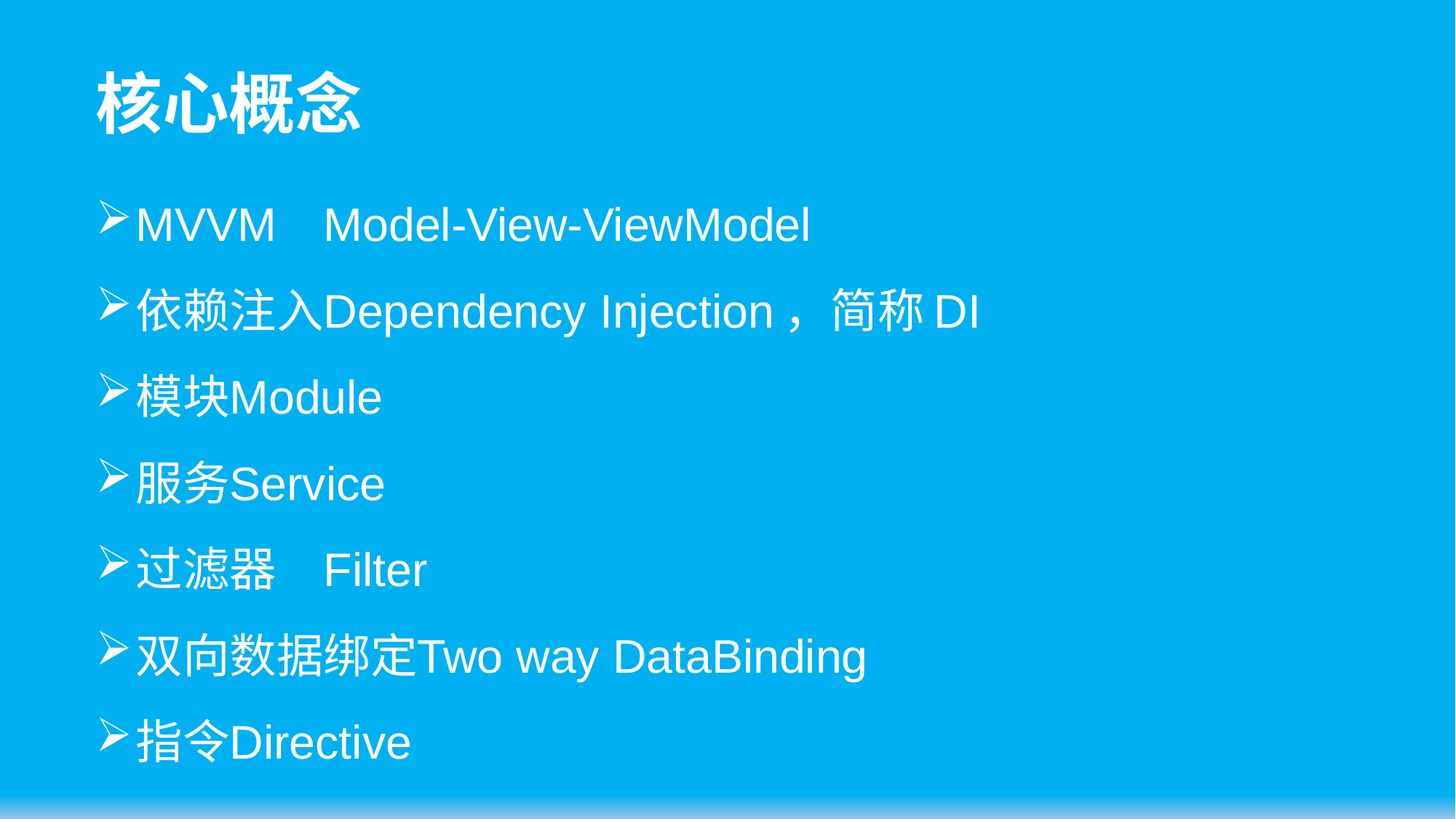

# 核心概念
MVVM 			Model-View-ViewModel
依赖注入		Dependency Injection，简称DI
模块			Module
服务			Service
过滤器			Filter
双向数据绑定	Two way DataBinding
指令			Directive